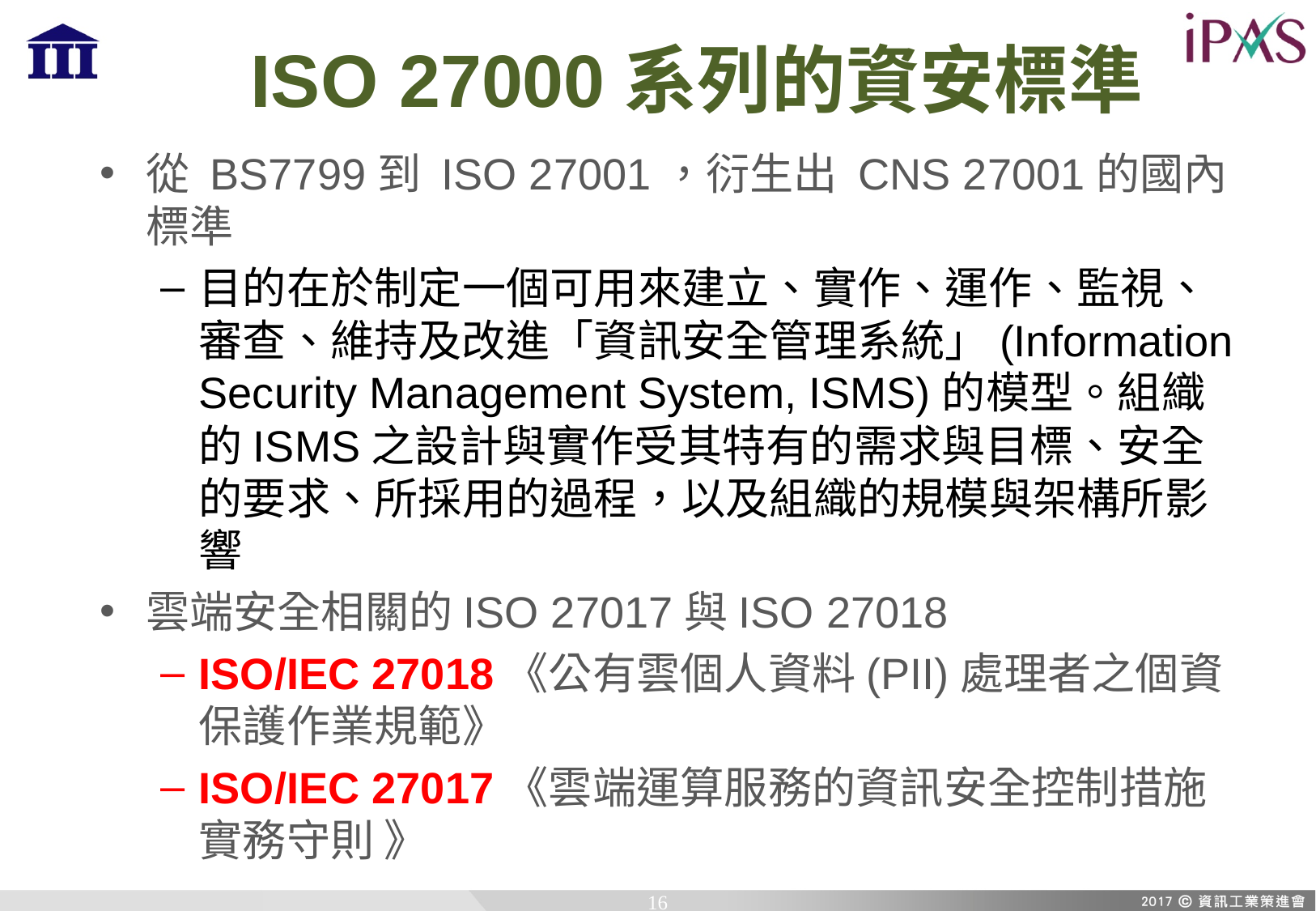

# ISO 27000系列的資安標準
從 BS7799到 ISO 27001，衍生出 CNS 27001的國內標準
目的在於制定一個可用來建立、實作、運作、監視、審查、維持及改進「資訊安全管理系統」(Information Security Management System, ISMS)的模型。組織的ISMS之設計與實作受其特有的需求與目標、安全的要求、所採用的過程，以及組織的規模與架構所影響
雲端安全相關的ISO 27017與ISO 27018
ISO/IEC 27018《公有雲個人資料(PII)處理者之個資保護作業規範》
ISO/IEC 27017《雲端運算服務的資訊安全控制措施實務守則 》

16